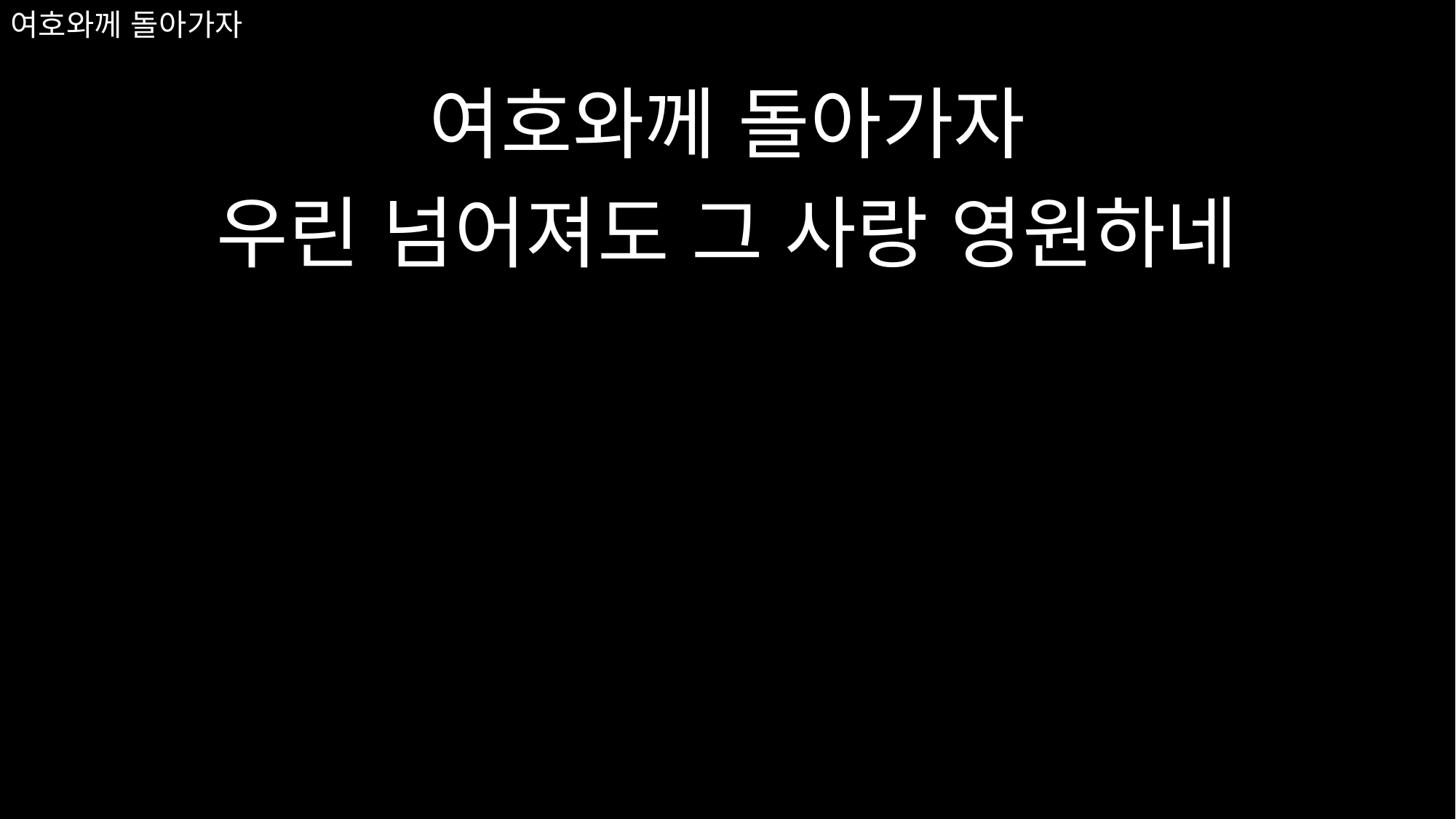

# 여호와께 돌아가자
여호와께 돌아가자
우린 넘어져도 그 사랑 영원하네